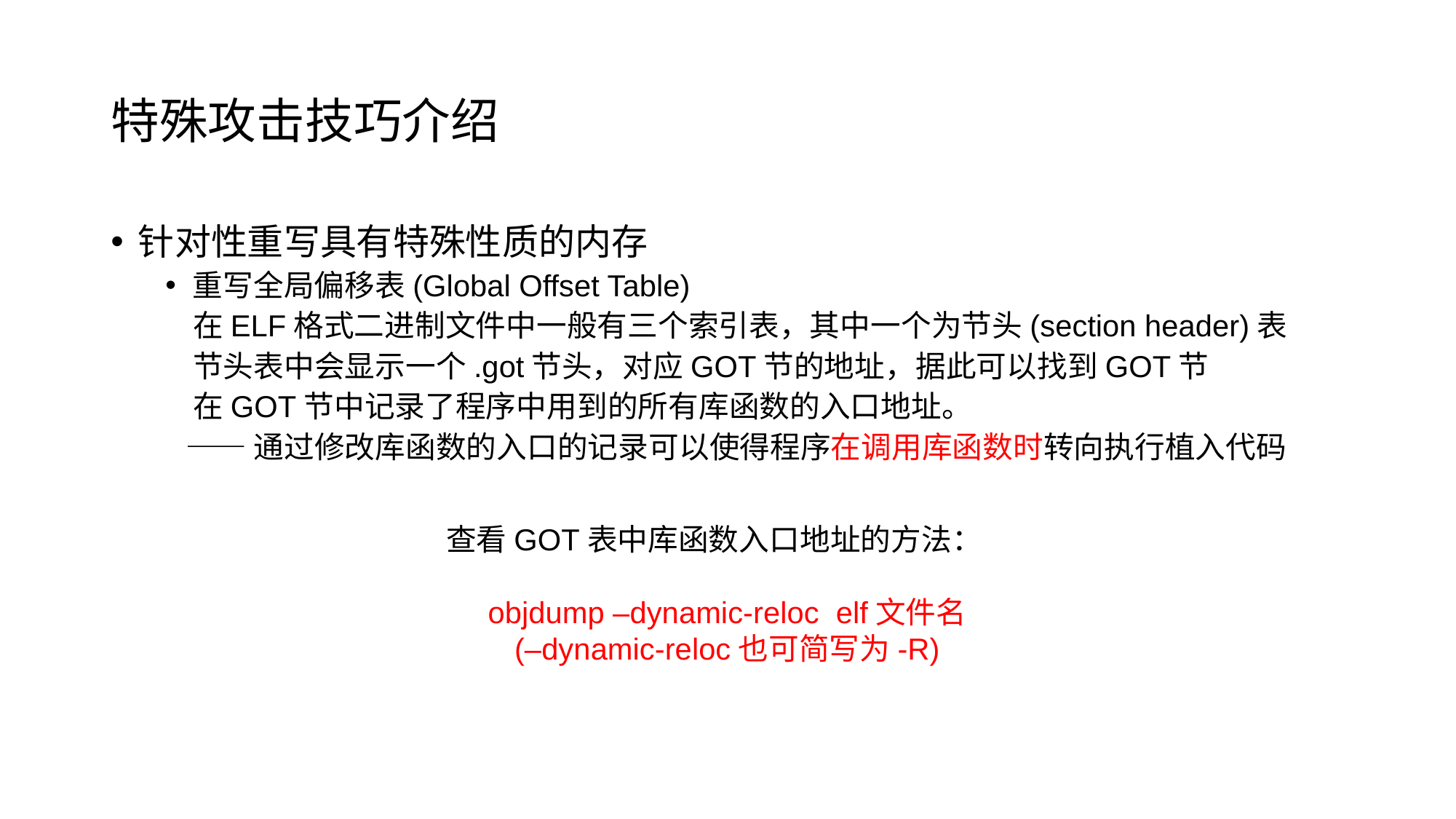

# 特殊攻击技巧介绍
针对性重写具有特殊性质的内存
重写全局偏移表(Global Offset Table)
   在ELF格式二进制文件中一般有三个索引表，其中一个为节头(section header)表
   节头表中会显示一个.got节头，对应GOT节的地址，据此可以找到GOT节
   在GOT节中记录了程序中用到的所有库函数的入口地址。
   ——通过修改库函数的入口的记录可以使得程序在调用库函数时转向执行植入代码
查看GOT表中库函数入口地址的方法：

objdump –dynamic-reloc  elf文件名
(–dynamic-reloc也可简写为-R)